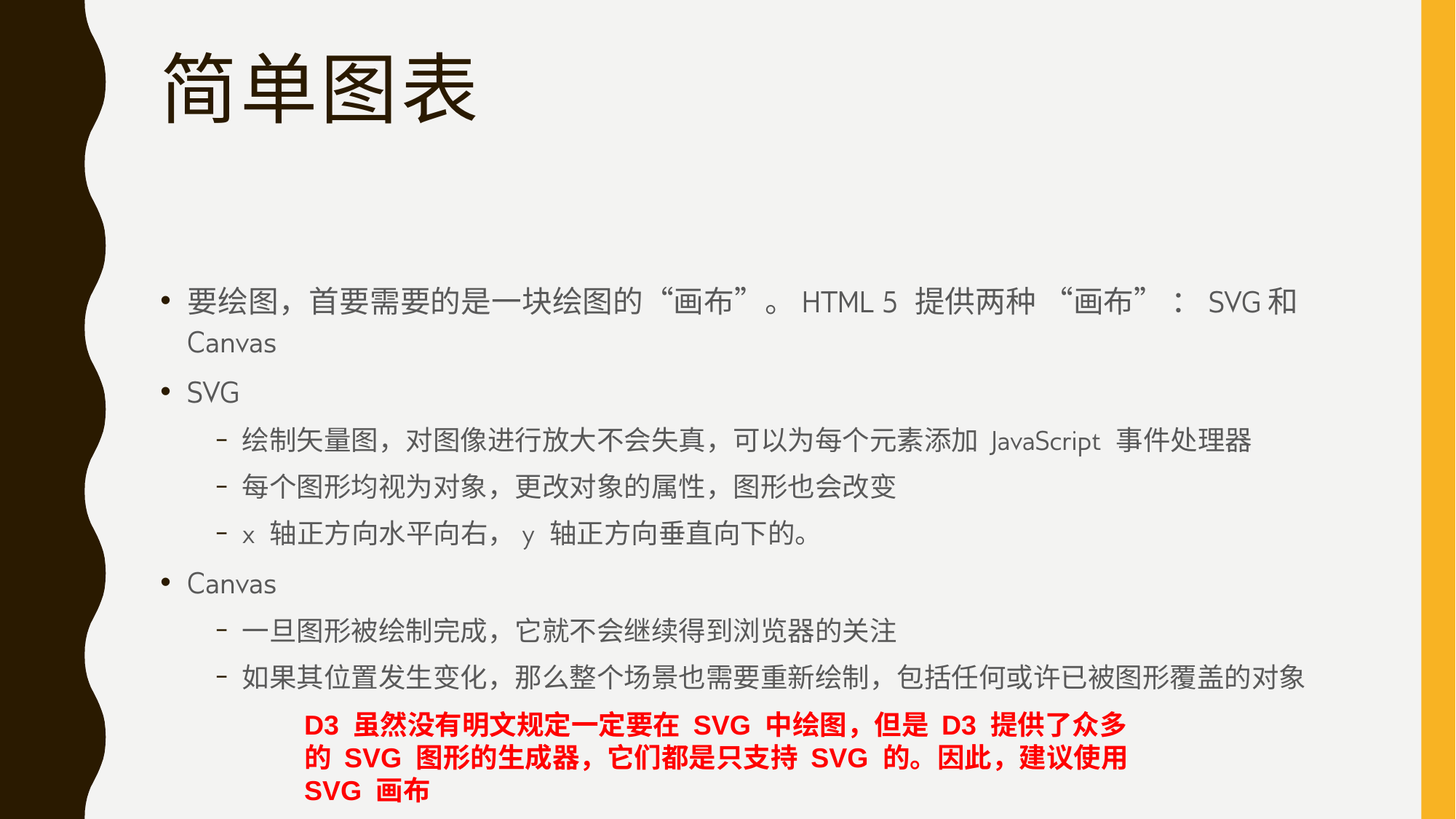

# 简单图表
要绘图，首要需要的是一块绘图的“画布”。HTML 5 提供两种 “画布” ：SVG和Canvas
SVG
绘制矢量图，对图像进行放大不会失真，可以为每个元素添加 JavaScript 事件处理器
每个图形均视为对象，更改对象的属性，图形也会改变
x 轴正方向水平向右，y 轴正方向垂直向下的。
Canvas
一旦图形被绘制完成，它就不会继续得到浏览器的关注
如果其位置发生变化，那么整个场景也需要重新绘制，包括任何或许已被图形覆盖的对象

D3 虽然没有明文规定一定要在 SVG 中绘图，但是 D3 提供了众多的 SVG 图形的生成器，它们都是只支持 SVG 的。因此，建议使用 SVG 画布